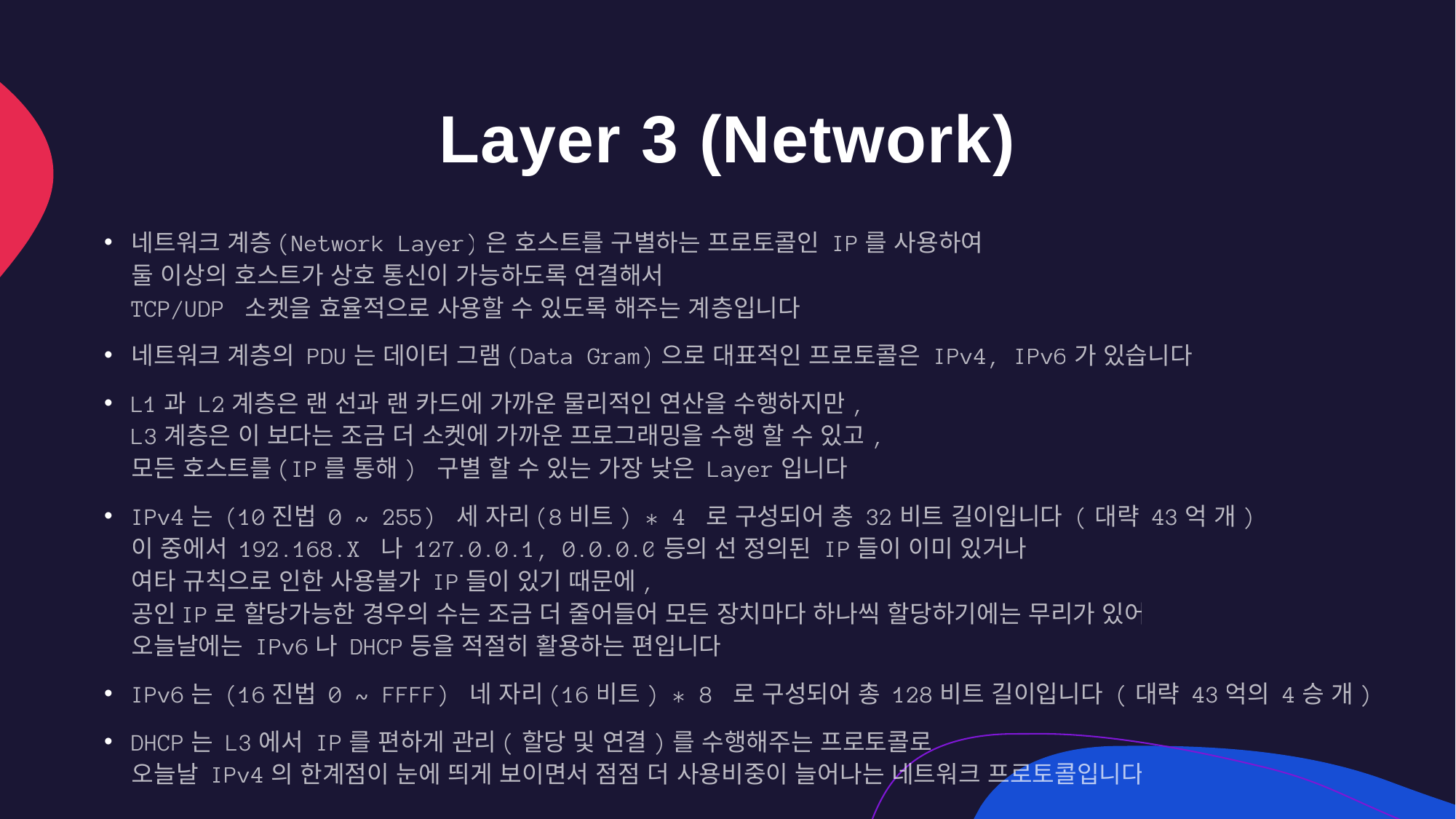

# Layer 3 (Network)
네트워크 계층(Network Layer)은 호스트를 구별하는 프로토콜인 IP를 사용하여
둘 이상의 호스트가 상호 통신이 가능하도록 연결해서
TCP/UDP 소켓을 효율적으로 사용할 수 있도록 해주는 계층입니다
네트워크 계층의 PDU는 데이터 그램(Data Gram)으로 대표적인 프로토콜은 IPv4, IPv6가 있습니다
L1과 L2계층은 랜 선과 랜 카드에 가까운 물리적인 연산을 수행하지만,
L3계층은 이 보다는 조금 더 소켓에 가까운 프로그래밍을 수행 할 수 있고,
모든 호스트를(IP를 통해) 구별 할 수 있는 가장 낮은 Layer입니다
IPv4는 (10진법 0 ~ 255) 세 자리(8비트) * 4 로 구성되어 총 32비트 길이입니다 (대략 43억 개)
이 중에서 192.168.X 나 127.0.0.1, 0.0.0.0등의 선 정의된 IP들이 이미 있거나
여타 규칙으로 인한 사용불가 IP들이 있기 때문에,
공인IP로 할당가능한 경우의 수는 조금 더 줄어들어 모든 장치마다 하나씩 할당하기에는 무리가 있어
오늘날에는 IPv6나 DHCP등을 적절히 활용하는 편입니다
IPv6는 (16진법 0 ~ FFFF) 네 자리(16비트) * 8 로 구성되어 총 128비트 길이입니다 (대략 43억의 4승 개)
DHCP는 L3에서 IP를 편하게 관리(할당 및 연결)를 수행해주는 프로토콜로
오늘날 IPv4의 한계점이 눈에 띄게 보이면서 점점 더 사용비중이 늘어나는 네트워크 프로토콜입니다